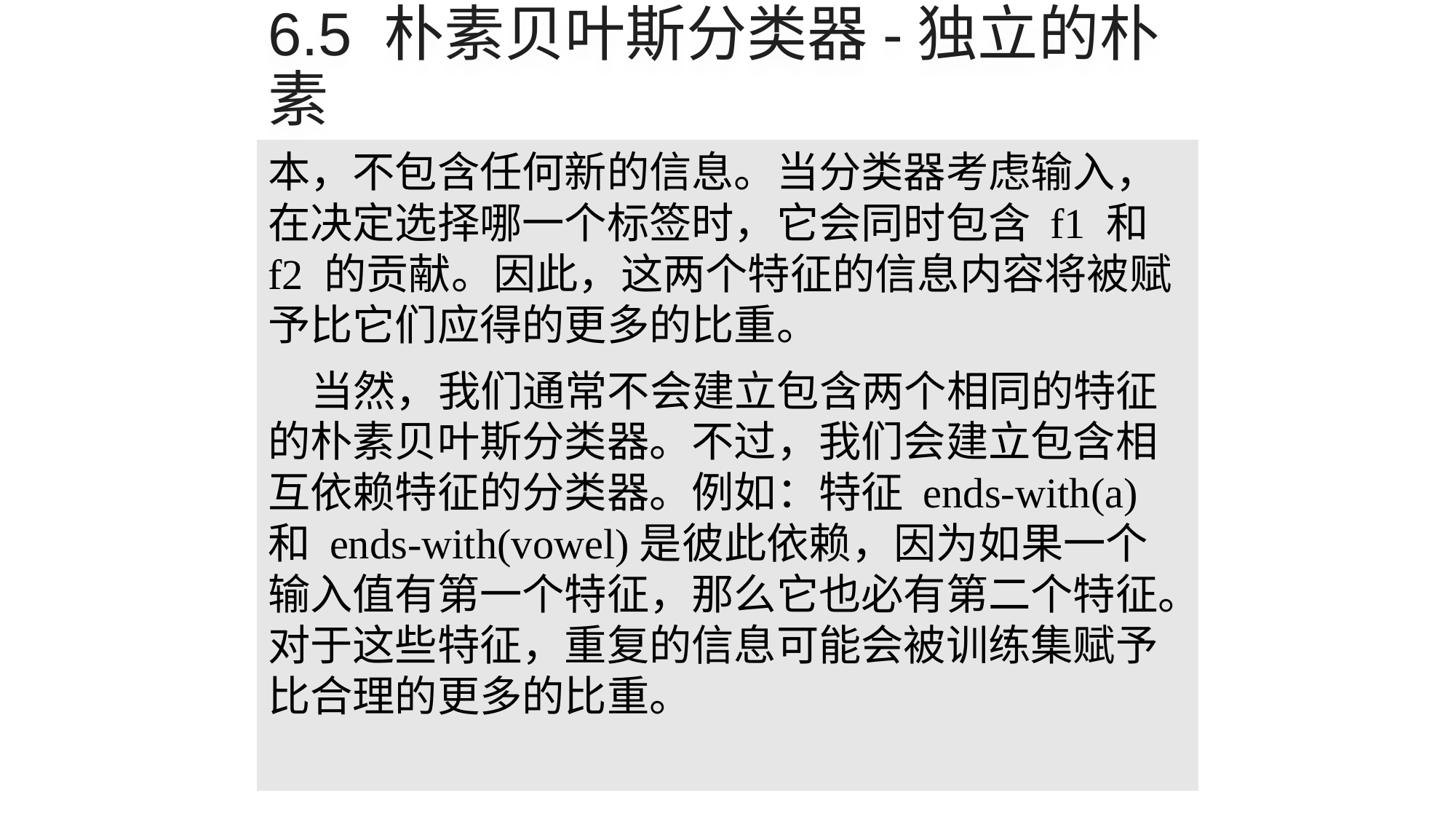

# 6.5 朴素贝叶斯分类器-独立的朴素
本，不包含任何新的信息。当分类器考虑输入，在决定选择哪一个标签时，它会同时包含 f1 和 f2 的贡献。因此，这两个特征的信息内容将被赋予比它们应得的更多的比重。
当然，我们通常不会建立包含两个相同的特征的朴素贝叶斯分类器。不过，我们会建立包含相互依赖特征的分类器。例如：特征 ends-with(a)和 ends-with(vowel)是彼此依赖，因为如果一个输入值有第一个特征，那么它也必有第二个特征。对于这些特征，重复的信息可能会被训练集赋予比合理的更多的比重。